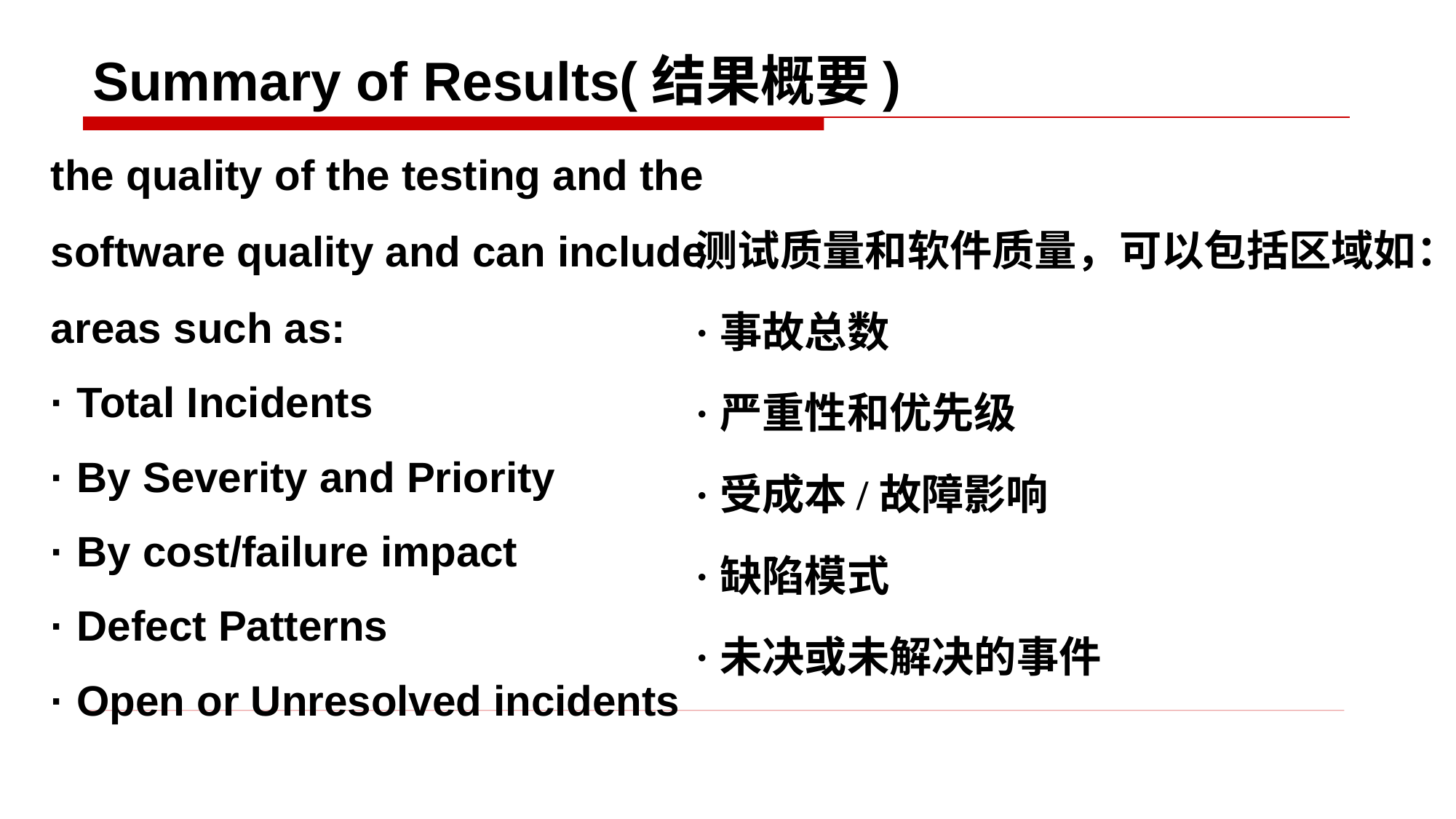

# Summary of Results(结果概要)
the quality of the testing and the software quality and can include areas such as:
· Total Incidents
· By Severity and Priority
· By cost/failure impact
· Defect Patterns
· Open or Unresolved incidents
测试质量和软件质量，可以包括区域如：
·事故总数
·严重性和优先级
·受成本/故障影响
·缺陷模式
·未决或未解决的事件